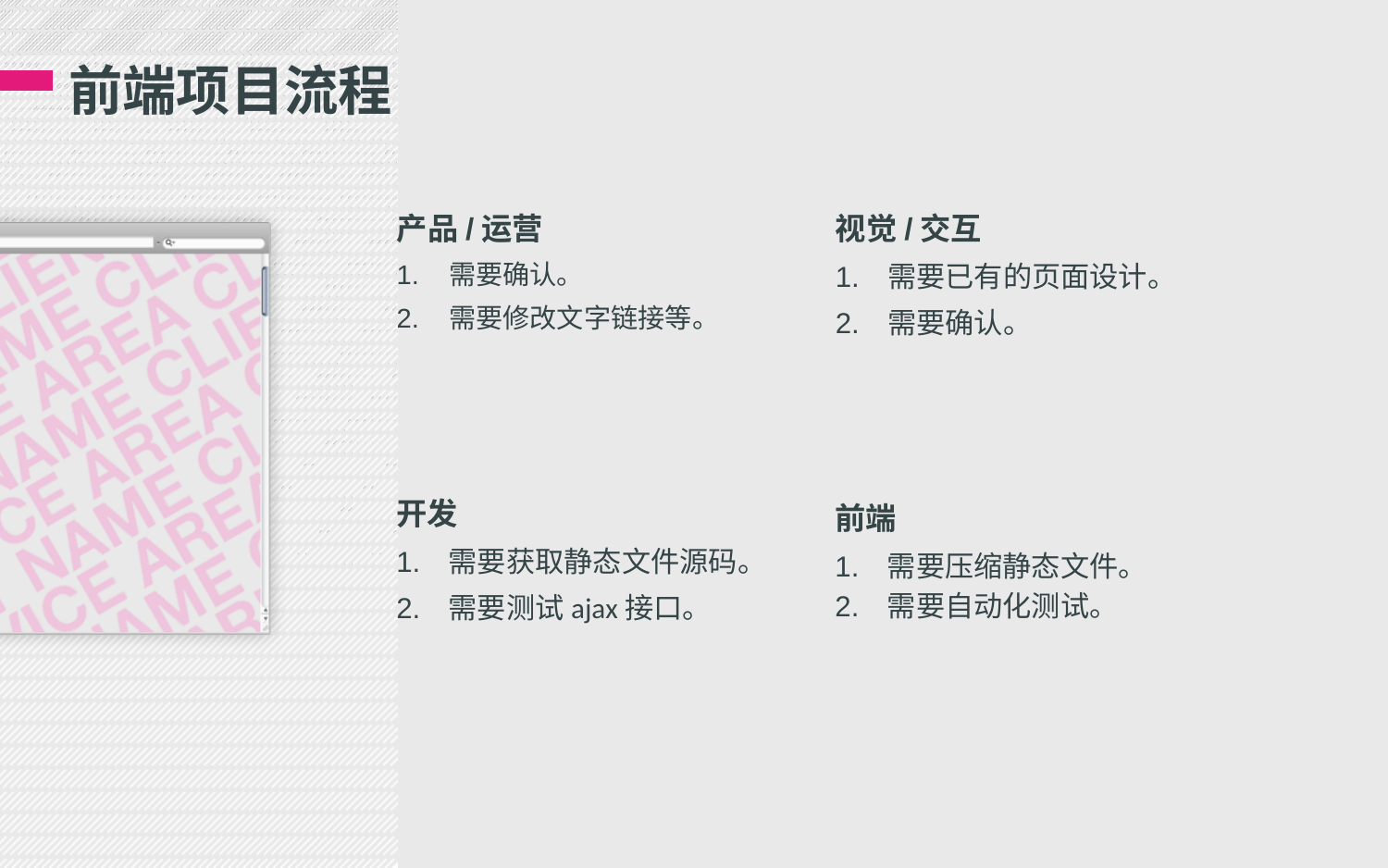

# 前端项目流程
产品/运营
需要确认。
需要修改文字链接等。
视觉/交互
需要已有的页面设计。
需要确认。

开发
需要获取静态文件源码。
需要测试ajax接口。
前端
需要压缩静态文件。
需要自动化测试。